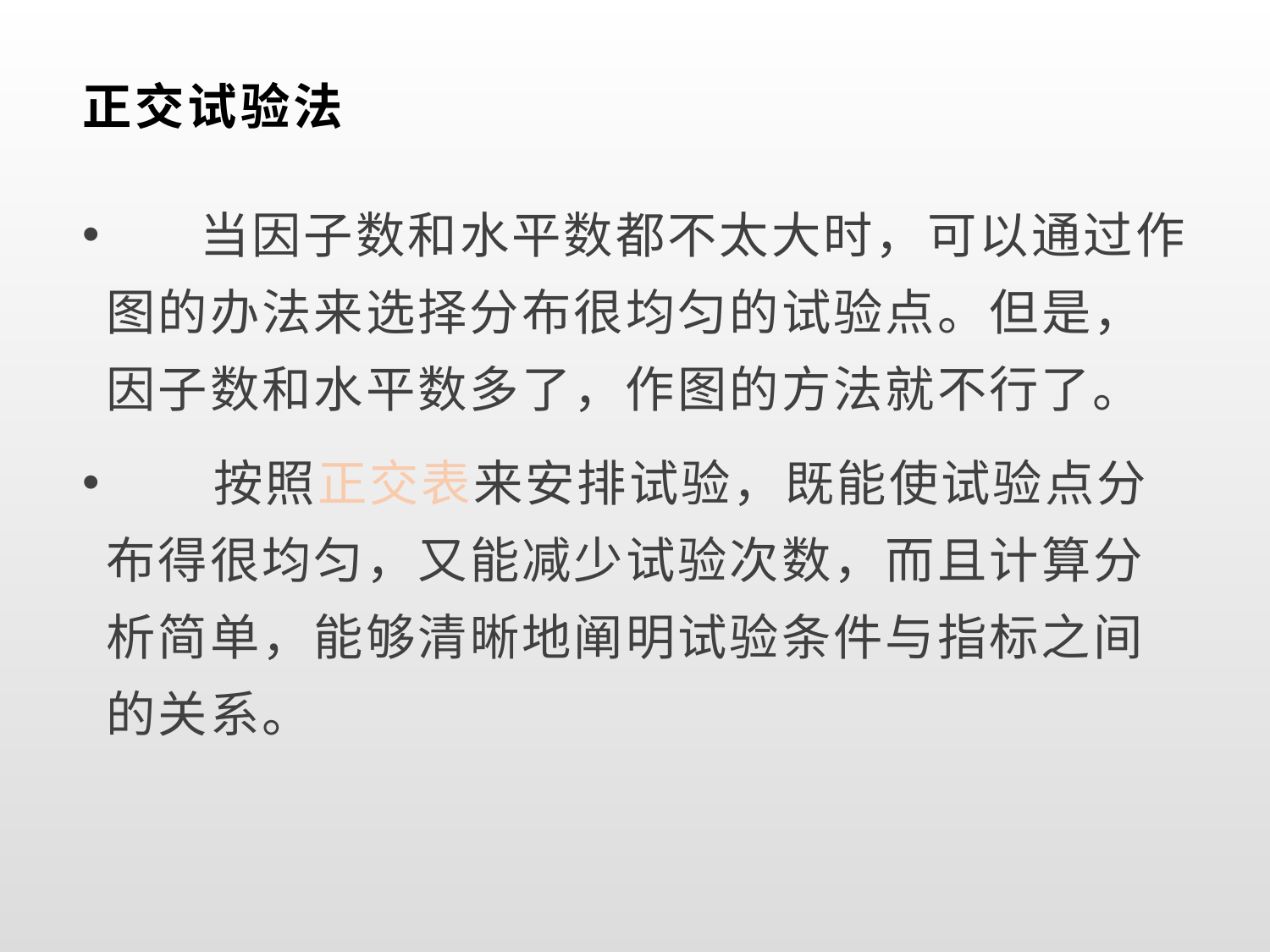

# 正交试验法
      当因子数和水平数都不太大时，可以通过作图的办法来选择分布很均匀的试验点。但是，因子数和水平数多了，作图的方法就不行了。
       按照正交表来安排试验，既能使试验点分布得很均匀，又能减少试验次数，而且计算分析简单，能够清晰地阐明试验条件与指标之间的关系。